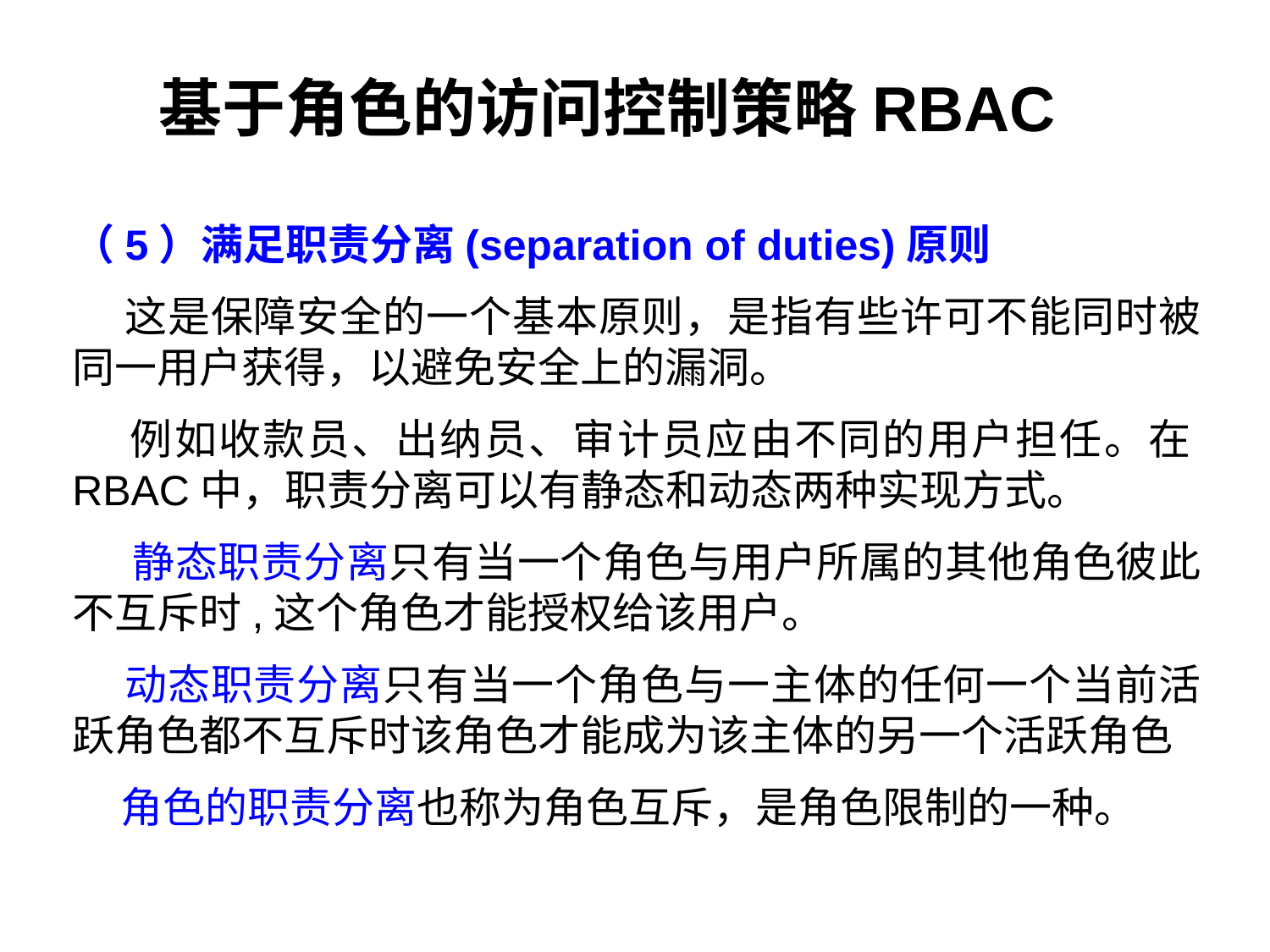

# 基于角色的访问控制策略RBAC
（5）满足职责分离(separation of duties)原则
    这是保障安全的一个基本原则，是指有些许可不能同时被同一用户获得，以避免安全上的漏洞。
    例如收款员、出纳员、审计员应由不同的用户担任。在RBAC中，职责分离可以有静态和动态两种实现方式。
     静态职责分离只有当一个角色与用户所属的其他角色彼此不互斥时,这个角色才能授权给该用户。
    动态职责分离只有当一个角色与一主体的任何一个当前活跃角色都不互斥时该角色才能成为该主体的另一个活跃角色
    角色的职责分离也称为角色互斥，是角色限制的一种。